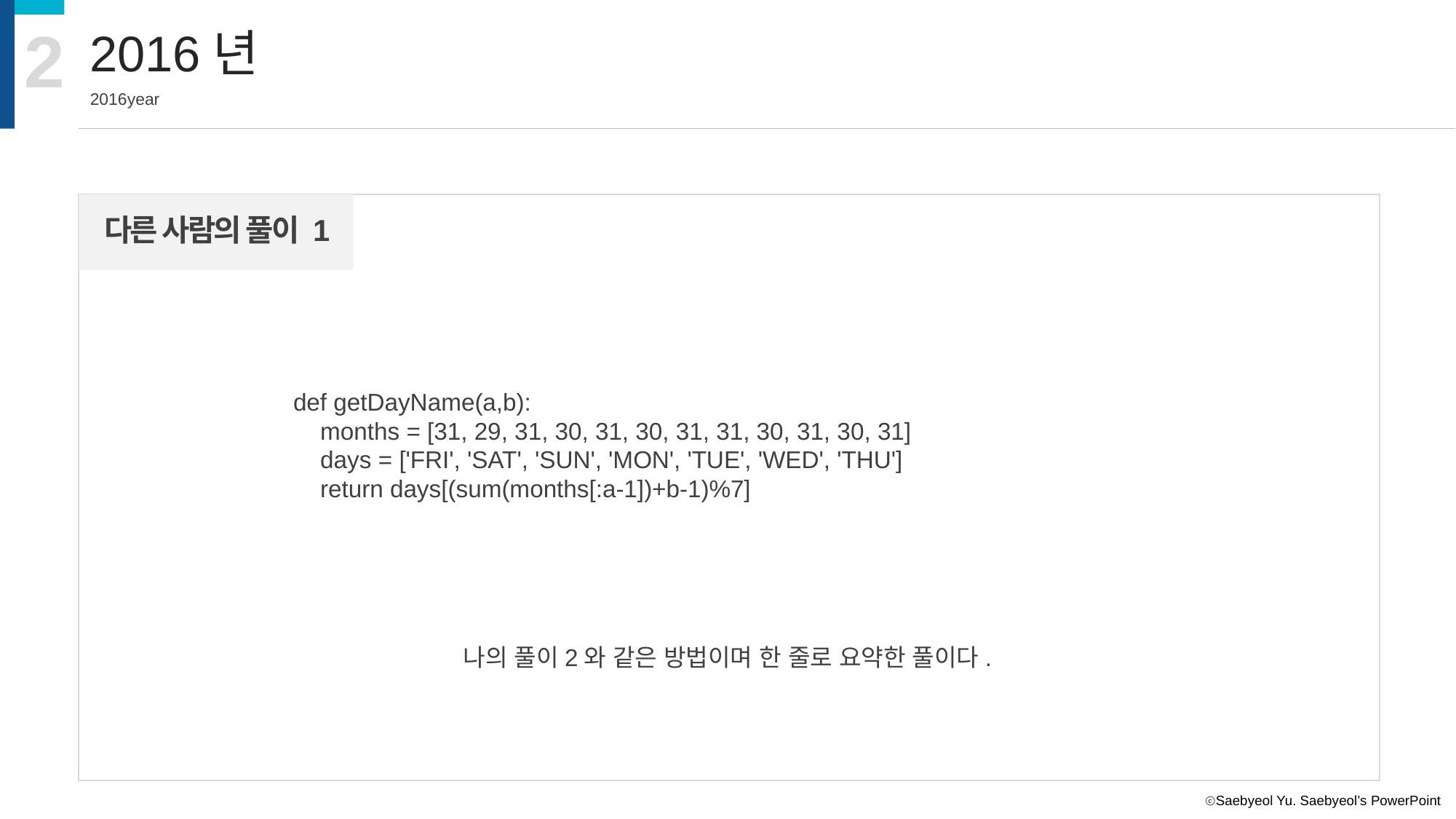

2
2016년
2016year

다른 사람의 풀이 1
def getDayName(a,b):
    months = [31, 29, 31, 30, 31, 30, 31, 31, 30, 31, 30, 31]
    days = ['FRI', 'SAT', 'SUN', 'MON', 'TUE', 'WED', 'THU']
    return days[(sum(months[:a-1])+b-1)%7]
나의 풀이2와 같은 방법이며 한 줄로 요약한 풀이다.